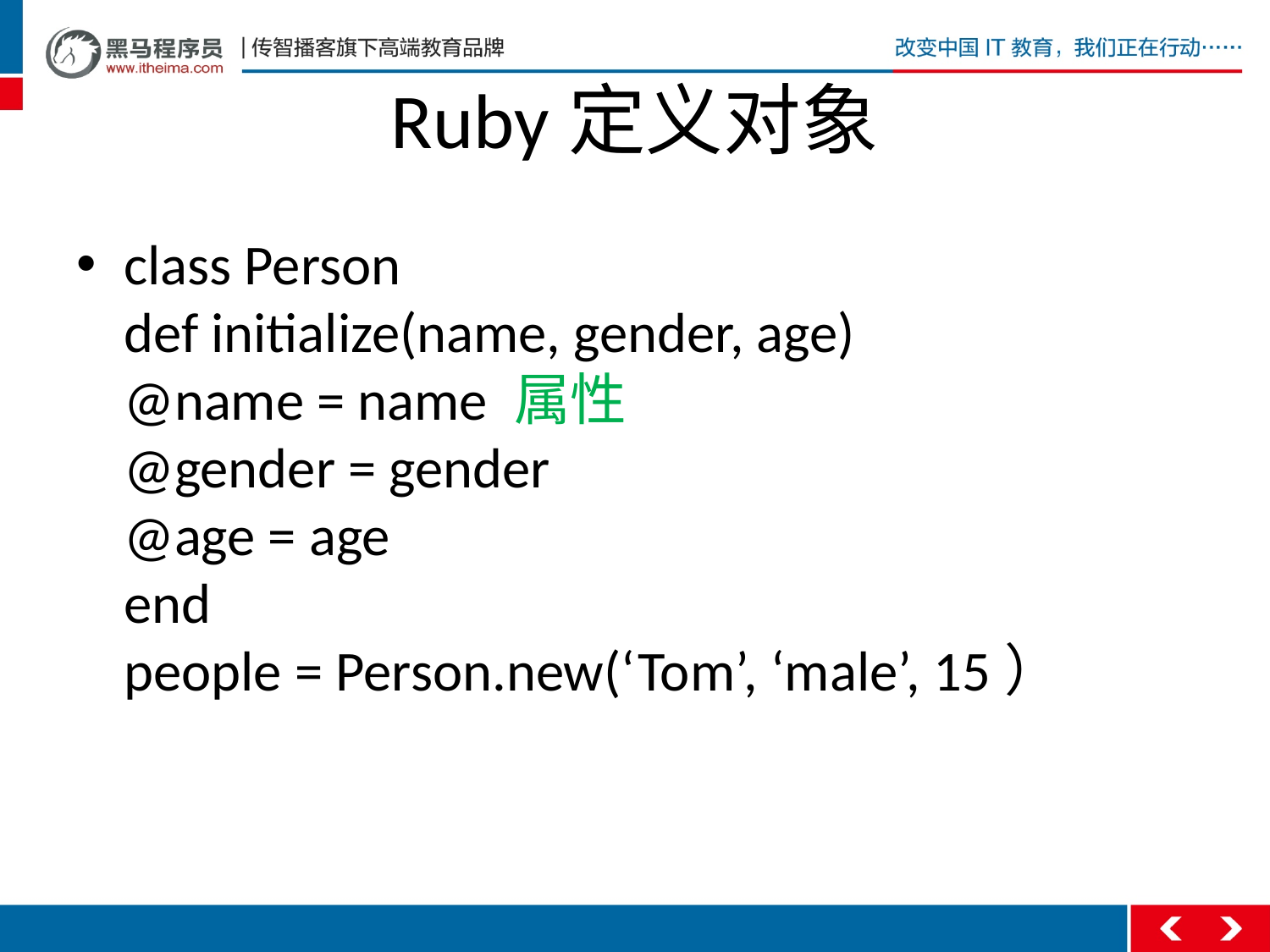

# Ruby定义对象
class Person
def initialize(name, gender, age)
@name = name 属性
@gender = gender
@age = age
end
people = Person.new(‘Tom’, ‘male’, 15）